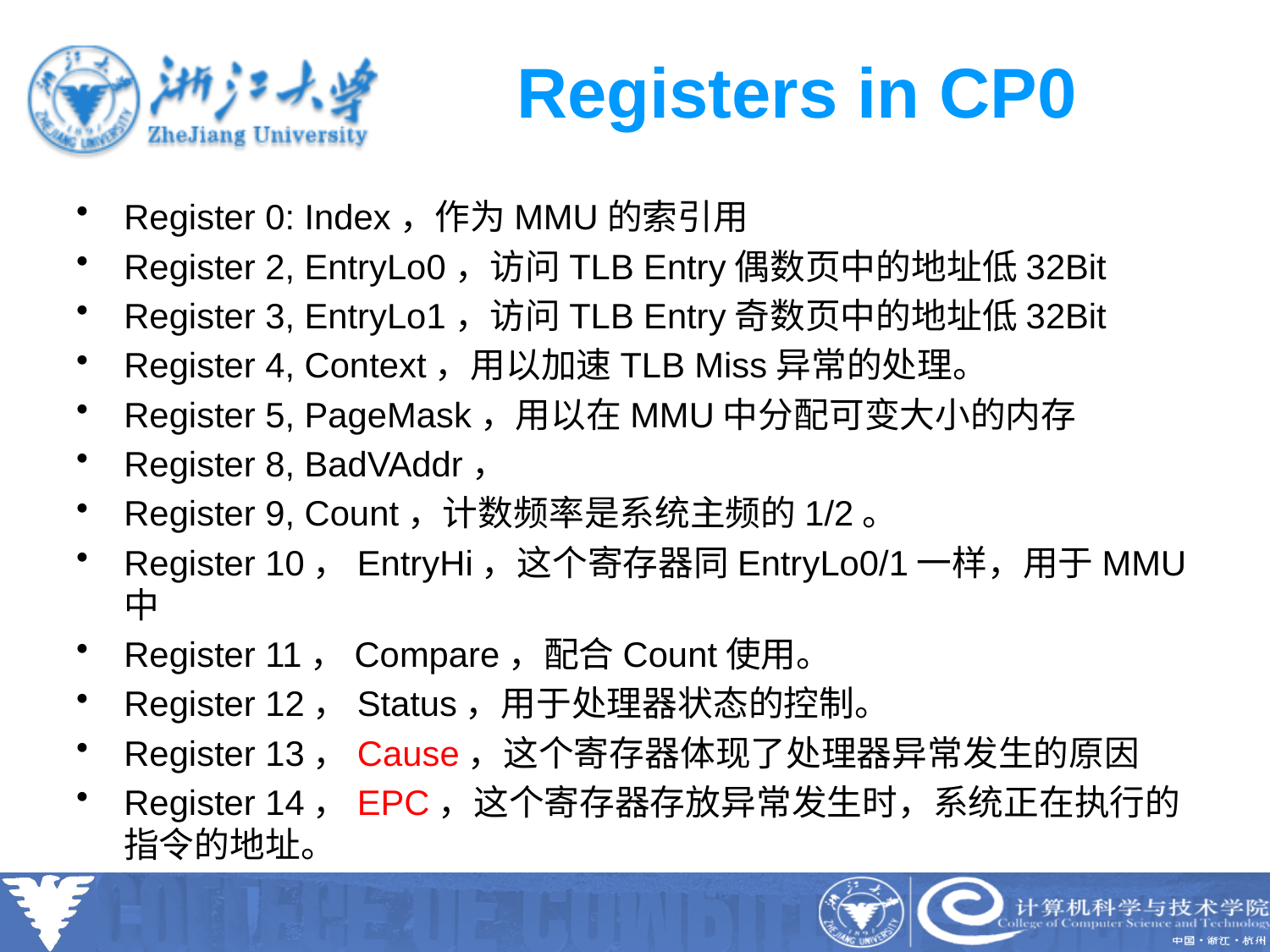

# Registers in CP0
Register 0: Index，作为MMU的索引用
Register 2, EntryLo0，访问TLB Entry偶数页中的地址低32Bit
Register 3, EntryLo1，访问TLB Entry奇数页中的地址低32Bit
Register 4, Context，用以加速TLB Miss异常的处理。
Register 5, PageMask，用以在MMU中分配可变大小的内存
Register 8, BadVAddr，
Register 9, Count，计数频率是系统主频的1/2。
Register 10，EntryHi，这个寄存器同EntryLo0/1一样，用于MMU中
Register 11，Compare，配合Count使用。
Register 12，Status，用于处理器状态的控制。
Register 13，Cause，这个寄存器体现了处理器异常发生的原因
Register 14，EPC，这个寄存器存放异常发生时，系统正在执行的指令的地址。